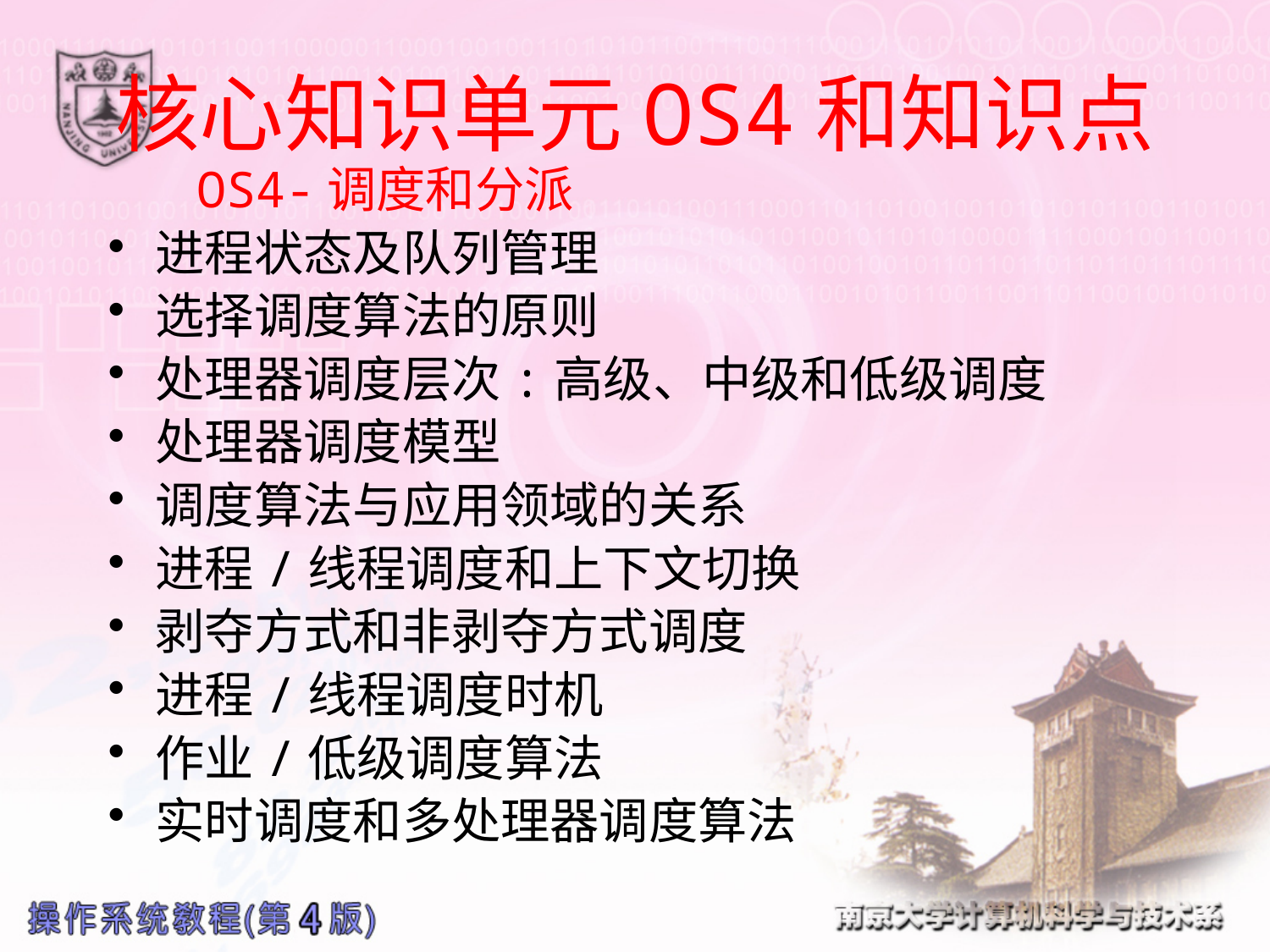

# 核心知识单元OS4和知识点
   OS4-调度和分派
进程状态及队列管理
选择调度算法的原则
处理器调度层次:高级、中级和低级调度
处理器调度模型
调度算法与应用领域的关系
进程/线程调度和上下文切换
剥夺方式和非剥夺方式调度
进程/线程调度时机
作业/低级调度算法
实时调度和多处理器调度算法